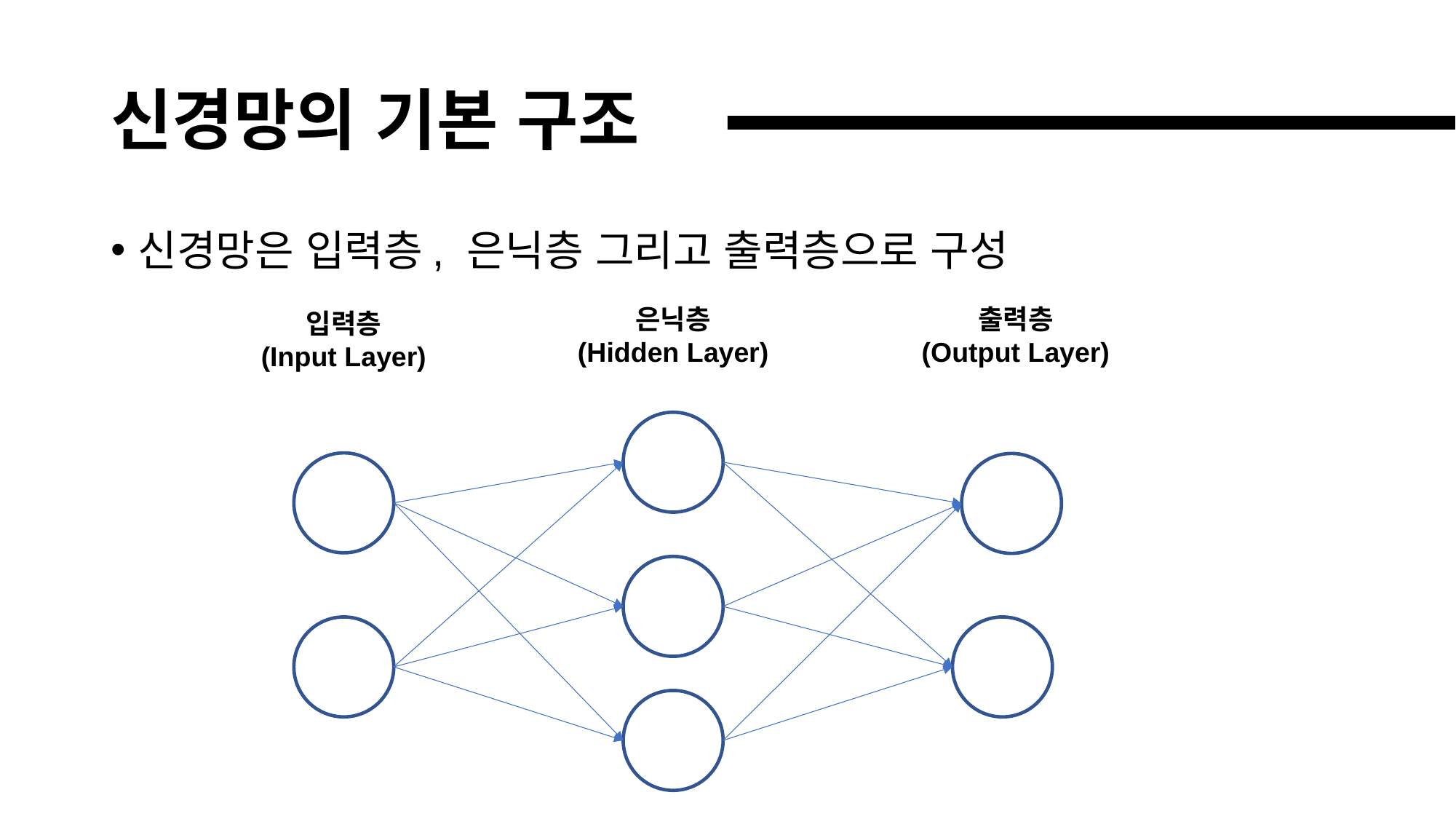

# 신경망의 기본 구조
신경망은 입력층, 은닉층 그리고 출력층으로 구성
은닉층
(Hidden Layer)
출력층
(Output Layer)
입력층
(Input Layer)